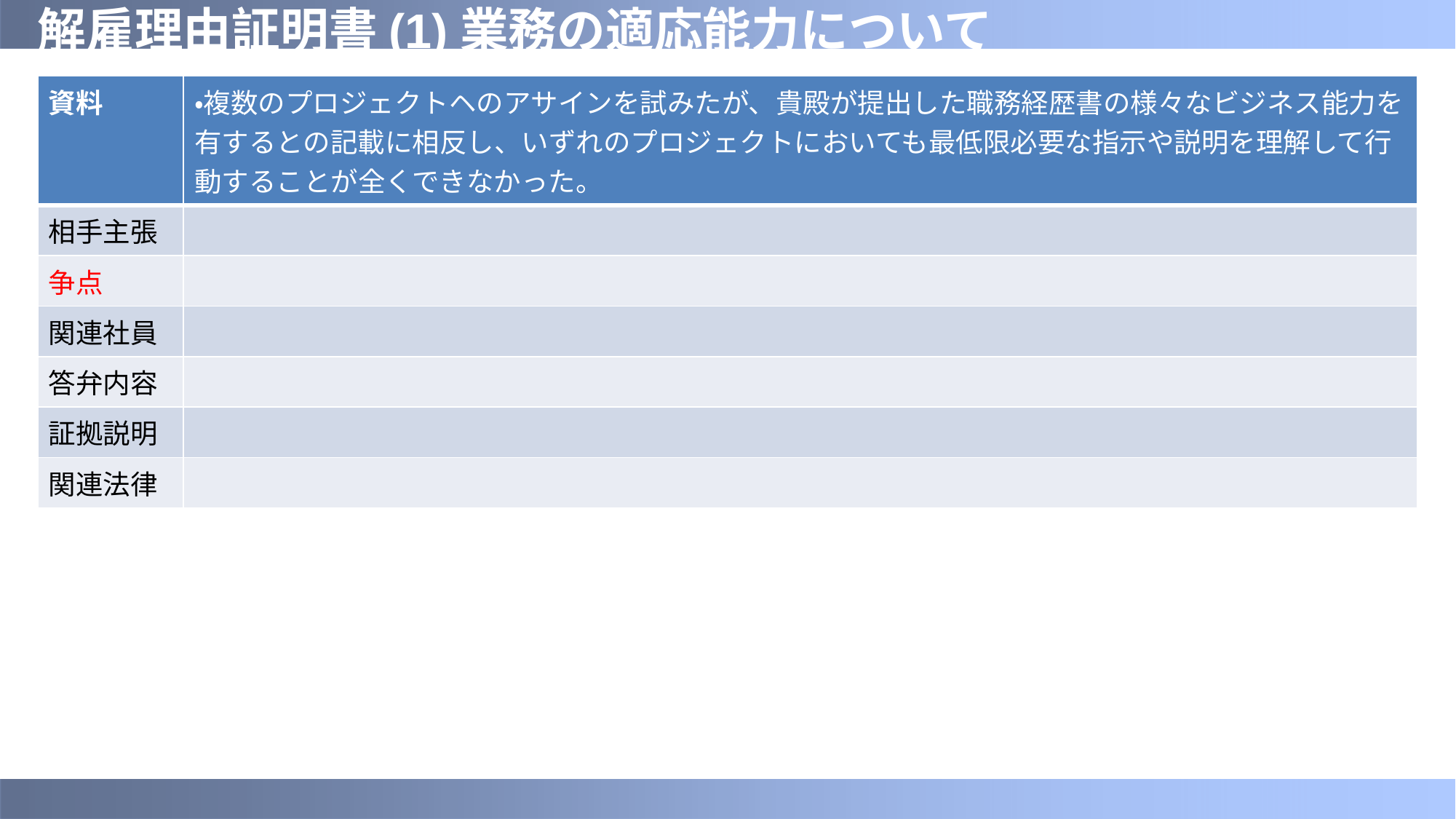

# 解雇理由証明書(1)業務の適応能力について
| 資料 | ・複数のプロジェクトヘのアサインを試みたが、貴殿が提出した職務経歴書の様々なビジネス能力を有するとの記載に相反し、いずれのプロジェクトにおいても最低限必要な指示や説明を理解して行動することが全くできなかった。 |
| --- | --- |
| 相手主張 |  |
| 争点 |  |
| 関連社員 |  |
| 答弁内容 |  |
| 証拠説明 |  |
| 関連法律 |  |